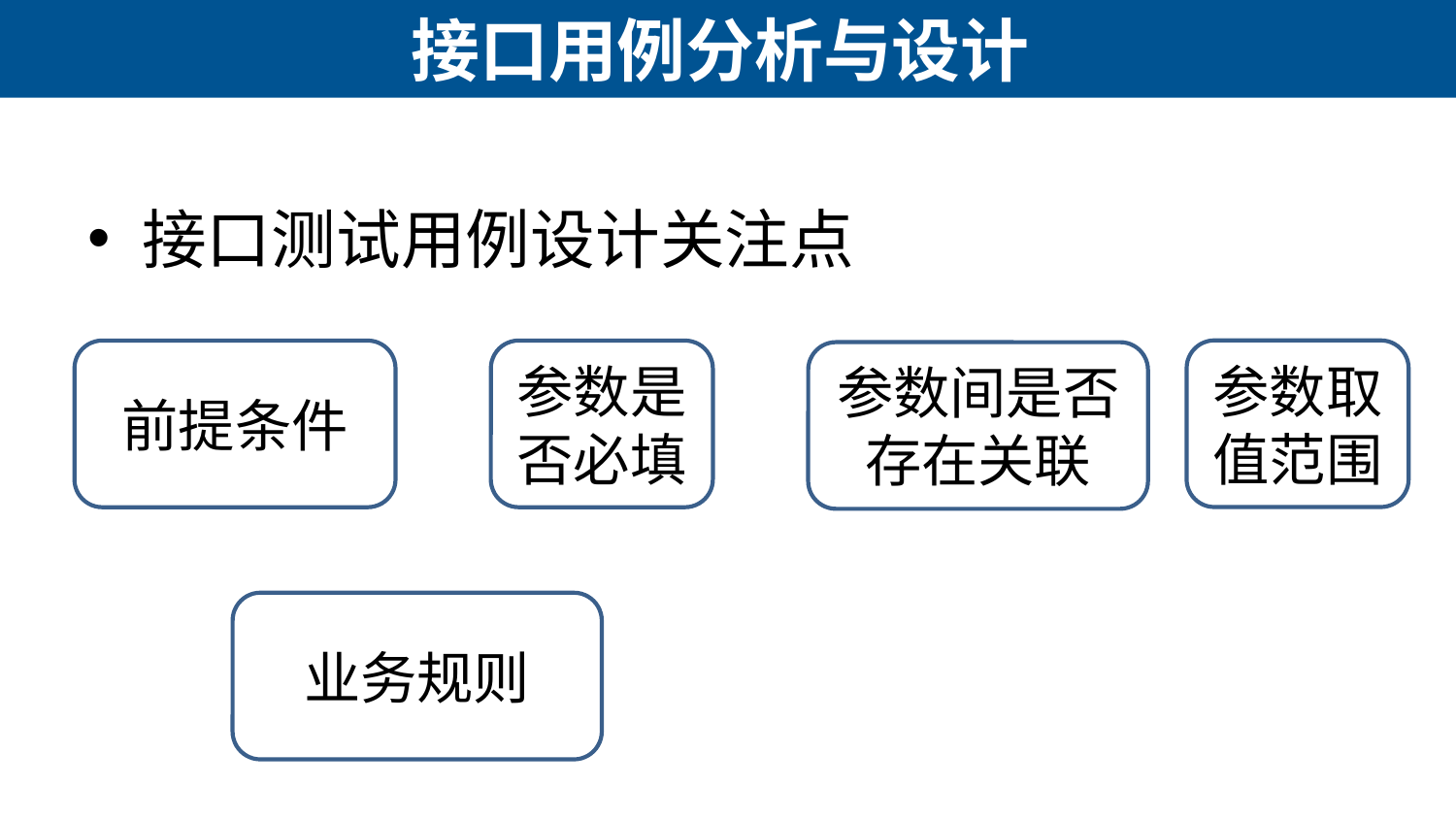

# 接口用例分析与设计
接口测试用例设计关注点

参数取值范围
参数是否必填
前提条件
参数间是否存在关联
业务规则